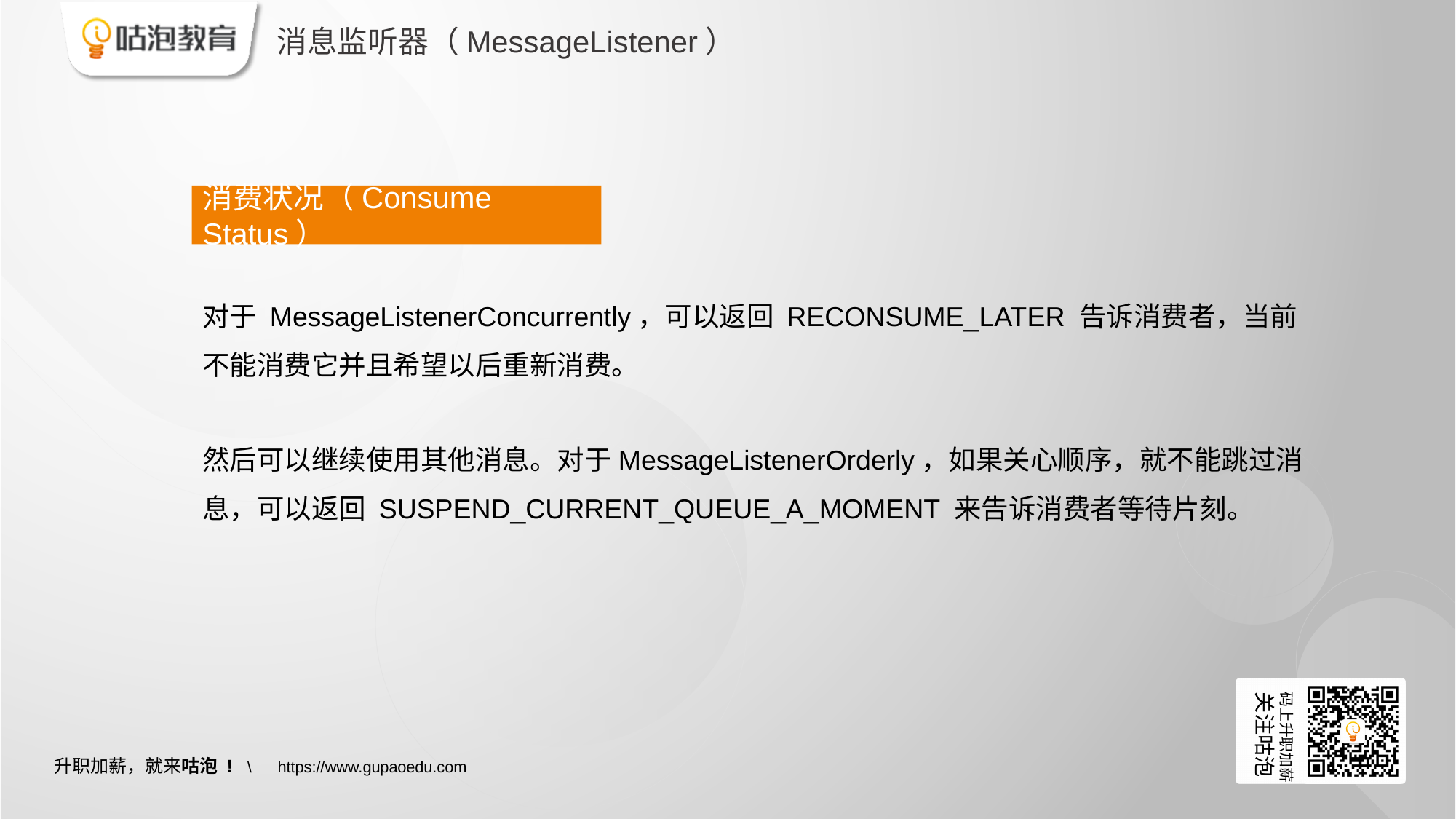

# 消息监听器（MessageListener）
消费状况（Consume Status）
对于 MessageListenerConcurrently，可以返回 RECONSUME_LATER 告诉消费者，当前不能消费它并且希望以后重新消费。
然后可以继续使用其他消息。对于MessageListenerOrderly，如果关心顺序，就不能跳过消息，可以返回 SUSPEND_CURRENT_QUEUE_A_MOMENT 来告诉消费者等待片刻。